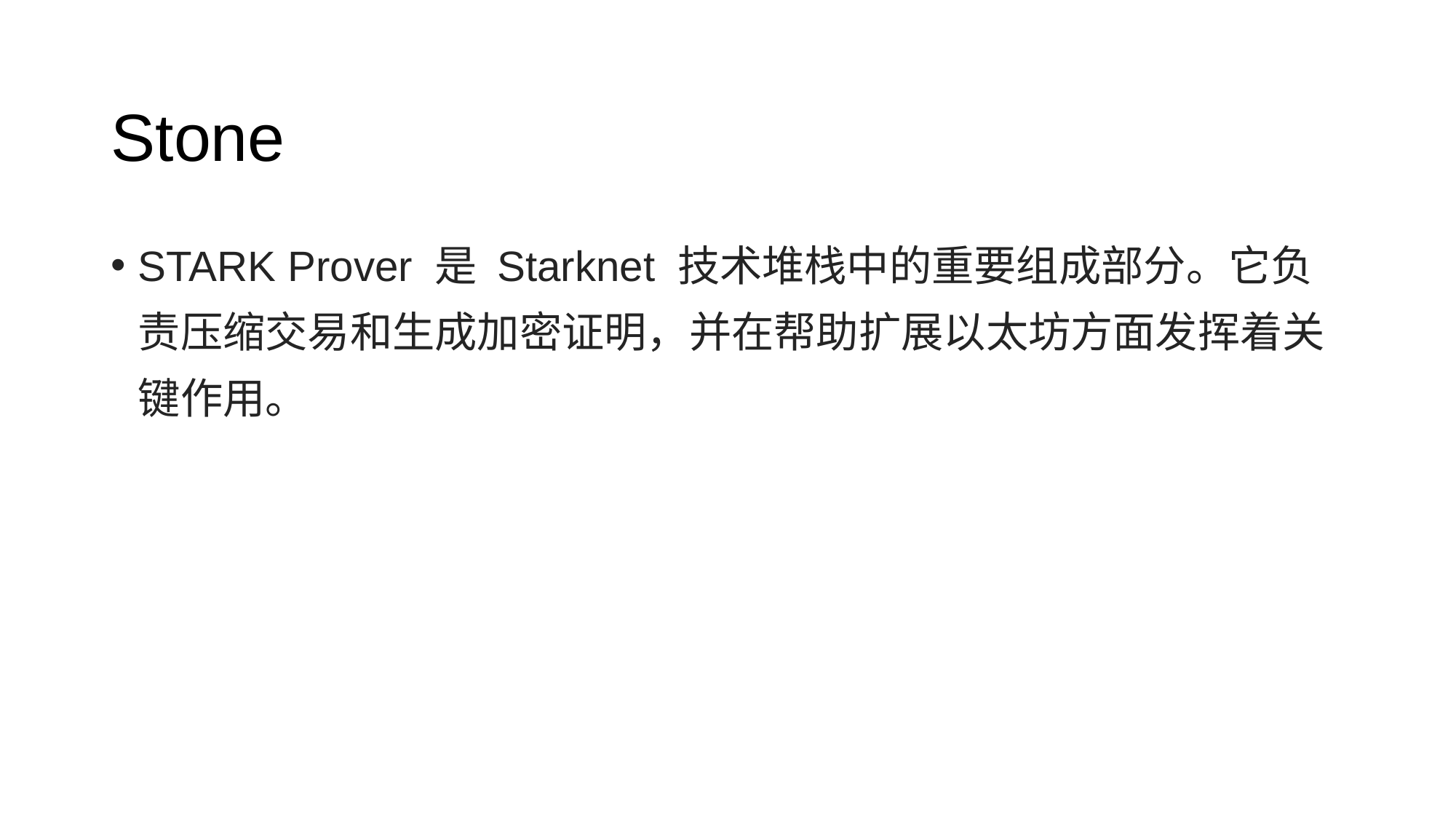

# Stone
STARK Prover 是 Starknet 技术堆栈中的重要组成部分。它负责压缩交易和生成加密证明，并在帮助扩展以太坊方面发挥着关键作用。